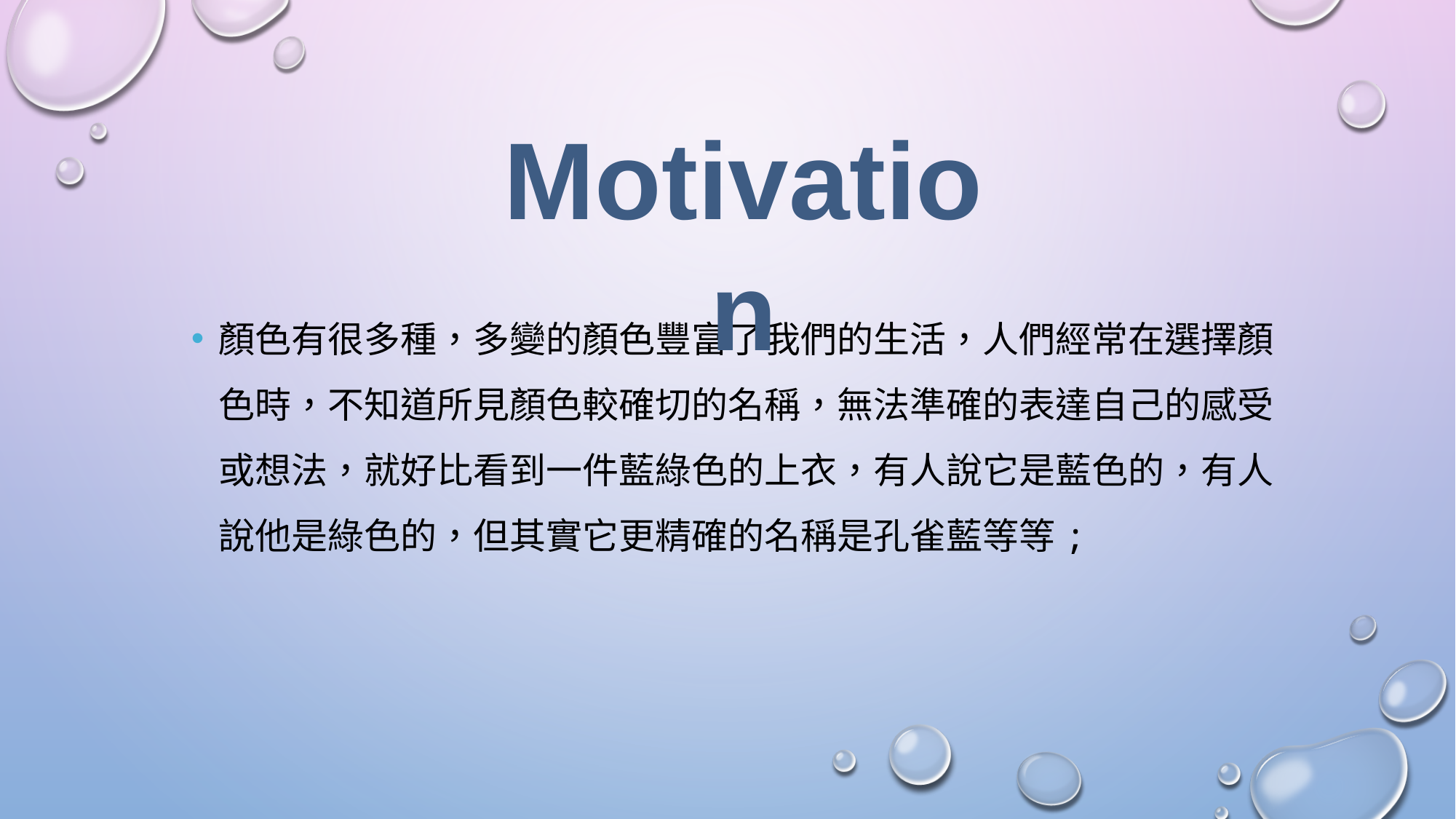

Motivation
顏色有很多種，多變的顏色豐富了我們的生活，人們經常在選擇顏色時，不知道所見顏色較確切的名稱，無法準確的表達自己的感受或想法，就好比看到一件藍綠色的上衣，有人說它是藍色的，有人說他是綠色的，但其實它更精確的名稱是孔雀藍等等;